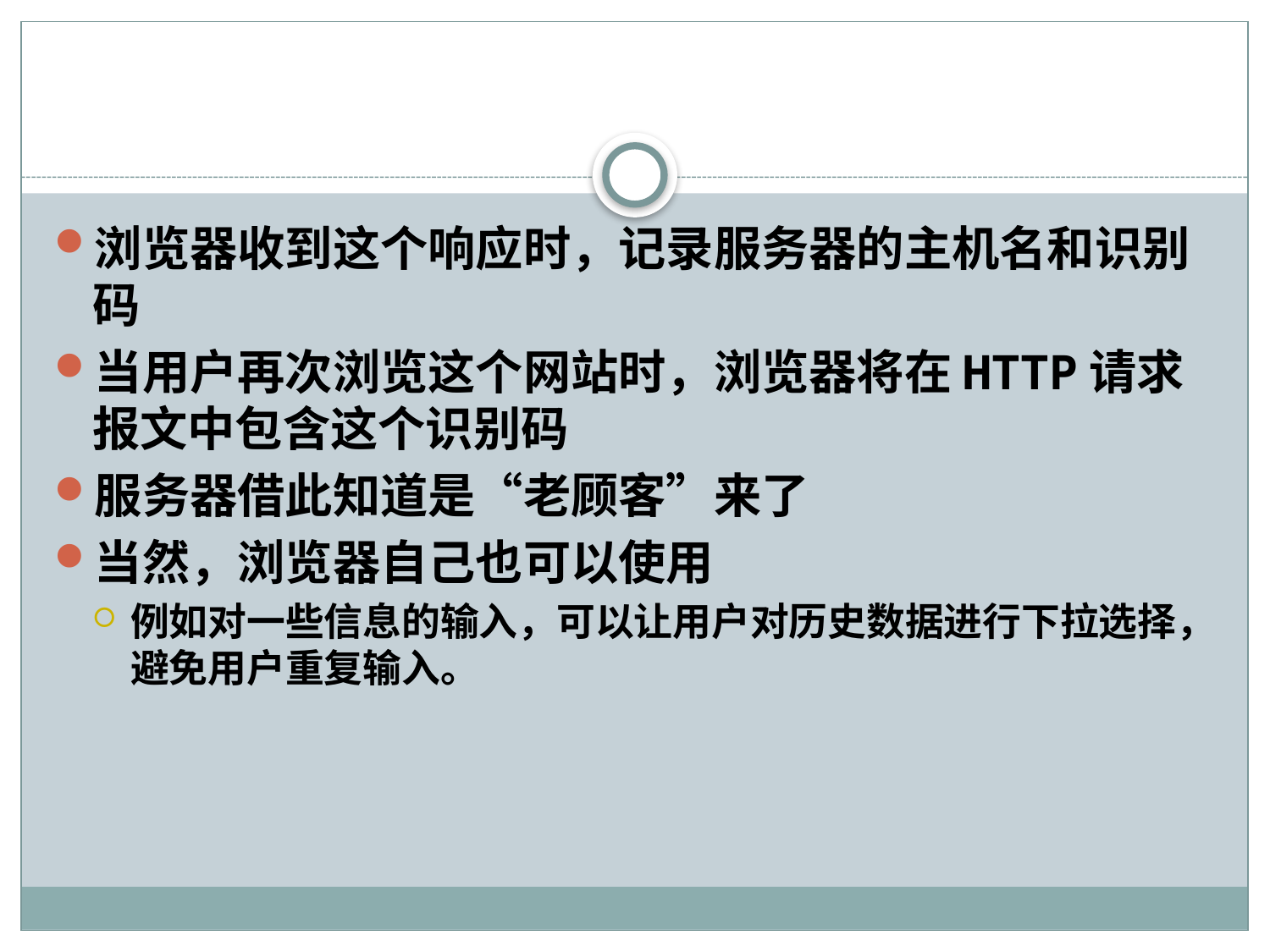

#
浏览器收到这个响应时，记录服务器的主机名和识别码
当用户再次浏览这个网站时，浏览器将在HTTP请求报文中包含这个识别码
服务器借此知道是“老顾客”来了
当然，浏览器自己也可以使用
例如对一些信息的输入，可以让用户对历史数据进行下拉选择，避免用户重复输入。